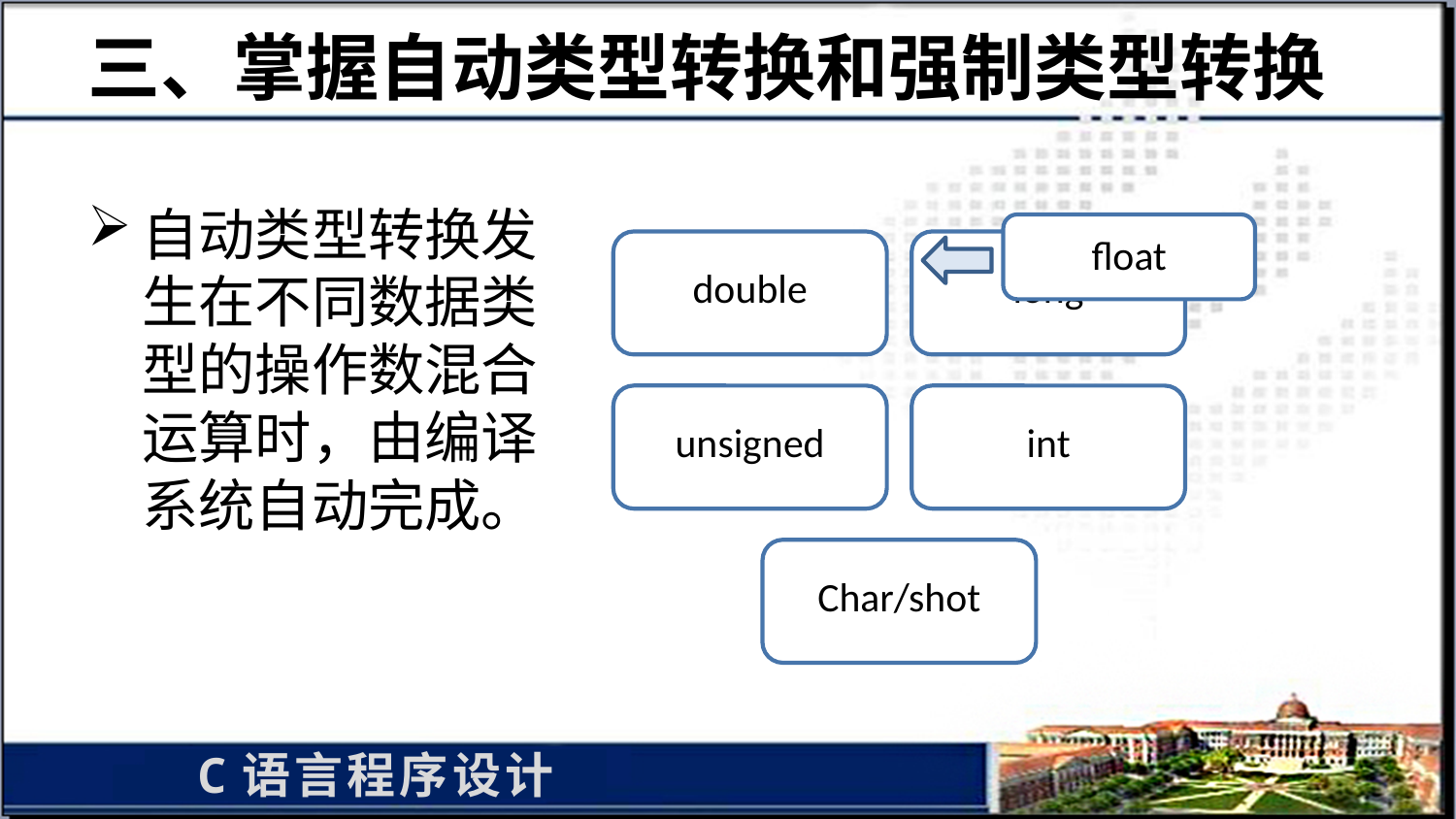

# 三、掌握自动类型转换和强制类型转换
double
long
unsigned
int
Char/shot

float

自动类型转换发生在不同数据类型的操作数混合运算时，由编译系统自动完成。